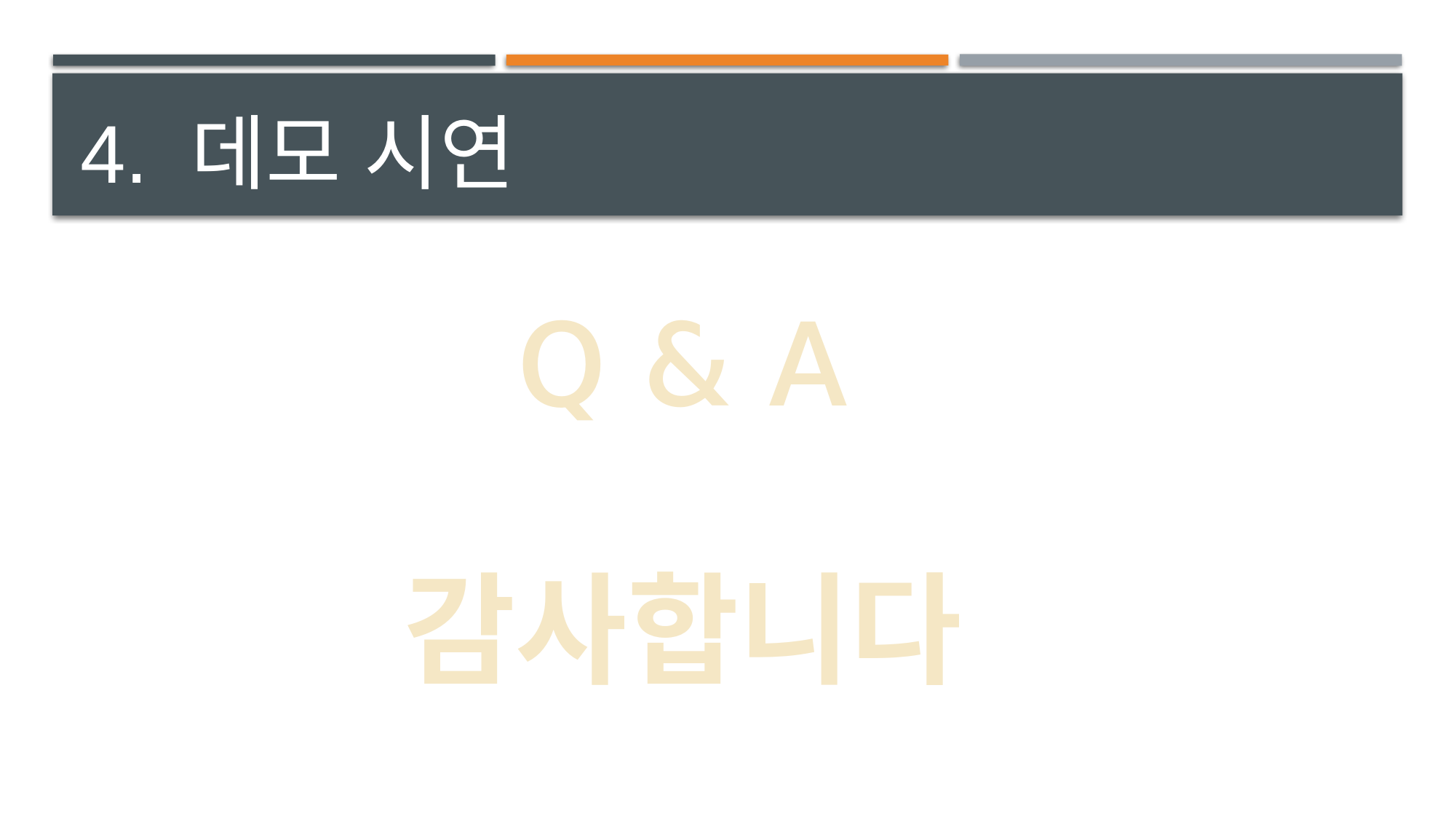

# 4. 데모 시연
Q & A
감사합니다